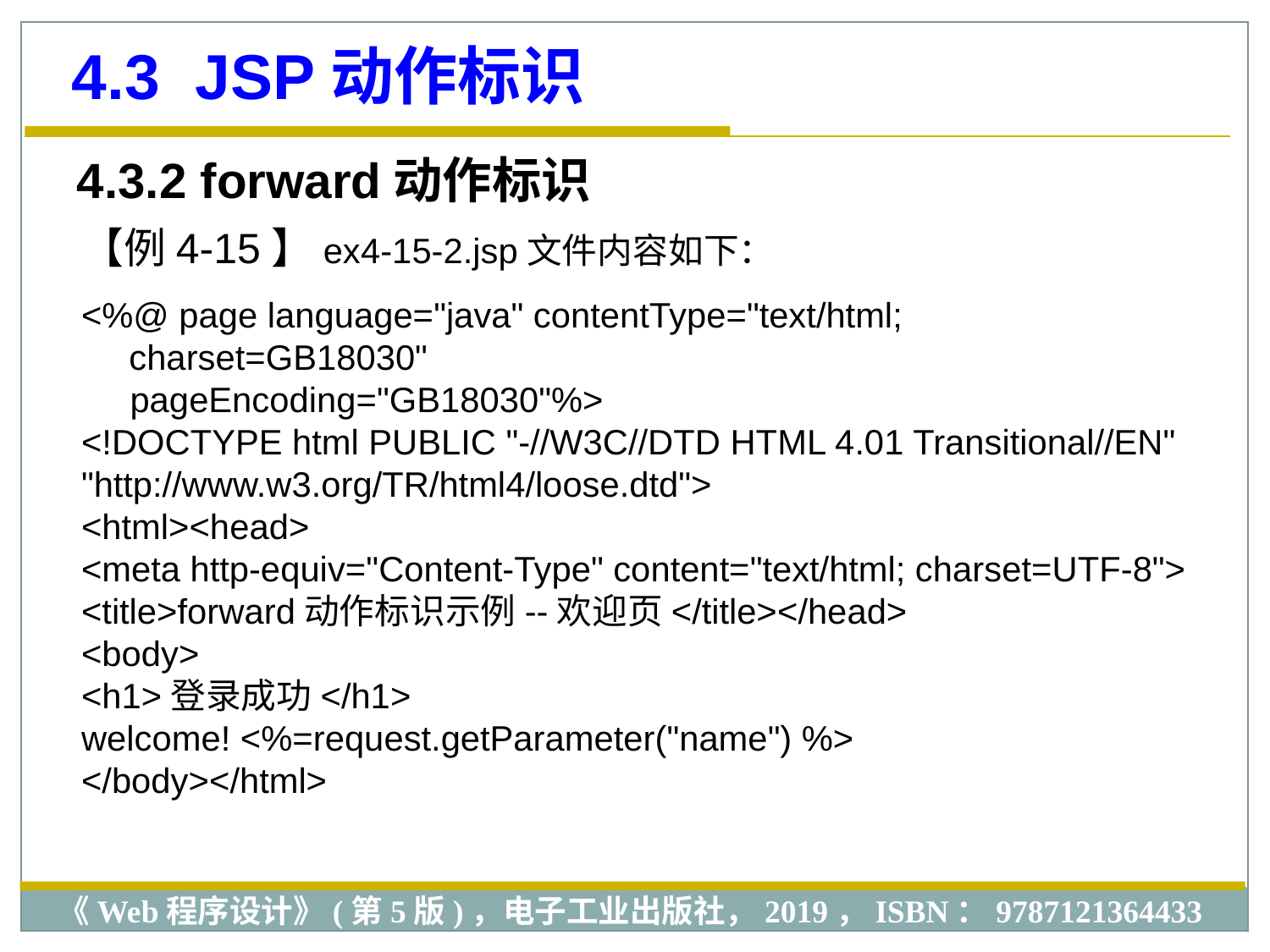

4.3  JSP动作标识
4.3.2 forward动作标识
【例4-15】ex4-15-2.jsp文件内容如下：
<%@ page language="java" contentType="text/html; charset=GB18030"
     pageEncoding="GB18030"%>
<!DOCTYPE html PUBLIC "-//W3C//DTD HTML 4.01 Transitional//EN"
"http://www.w3.org/TR/html4/loose.dtd">
<html><head>
<meta http-equiv="Content-Type" content="text/html; charset=UTF-8">
<title>forward动作标识示例--欢迎页</title></head>
<body>
<h1>登录成功</h1>
welcome! <%=request.getParameter("name") %>
</body></html>